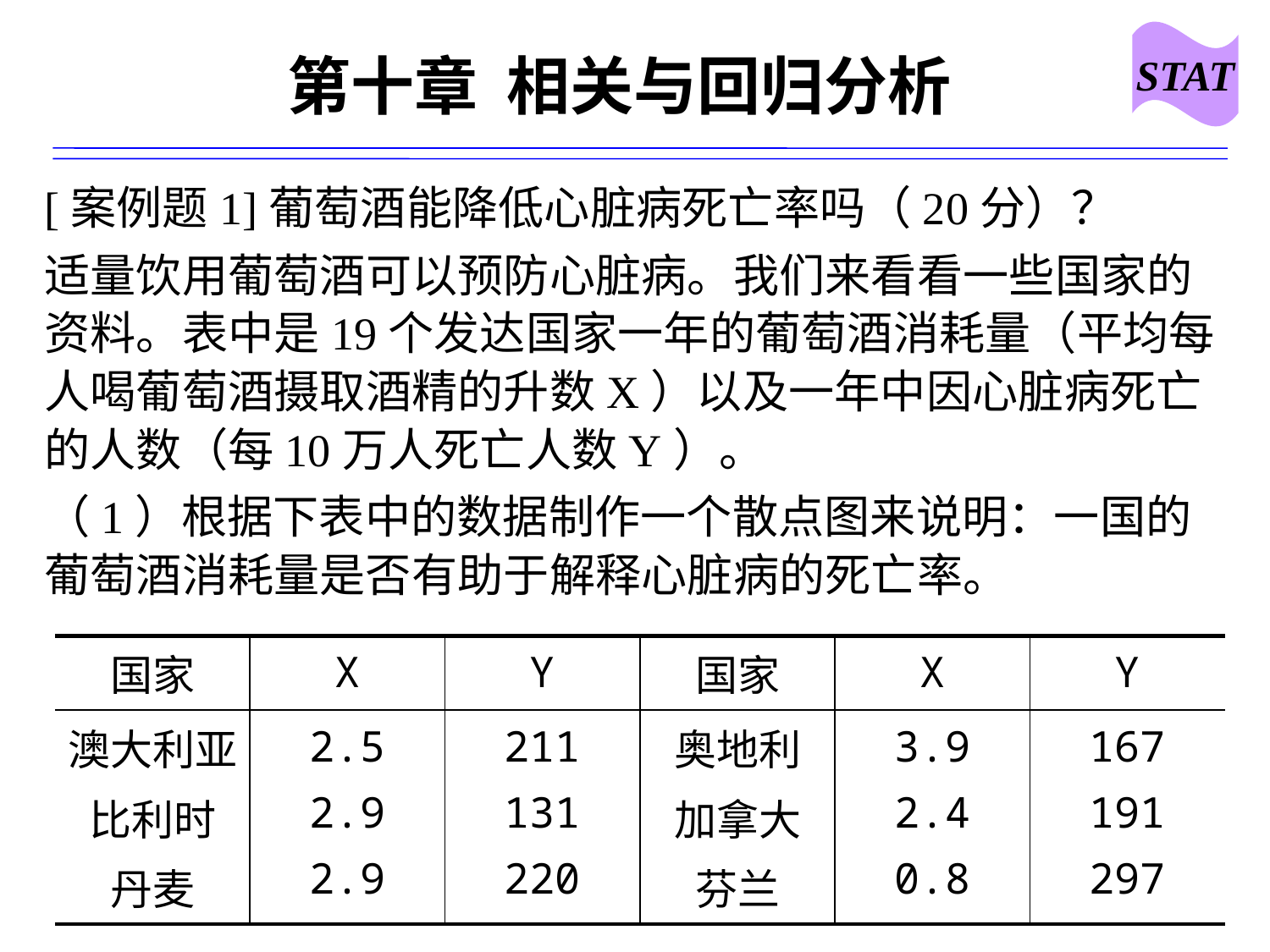

STAT
# 第十章  相关与回归分析

[案例题1]葡萄酒能降低心脏病死亡率吗（20分）？
适量饮用葡萄酒可以预防心脏病。我们来看看一些国家的资料。表中是19个发达国家一年的葡萄酒消耗量（平均每人喝葡萄酒摄取酒精的升数X）以及一年中因心脏病死亡的人数（每10万人死亡人数Y）。
（1）根据下表中的数据制作一个散点图来说明：一国的葡萄酒消耗量是否有助于解释心脏病的死亡率。
| 国家 | X | Y | 国家 | X | Y |
| --- | --- | --- | --- | --- | --- |
| 澳大利亚 比利时 丹麦 | 2.5 2.9 2.9 | 211 131 220 | 奥地利 加拿大 芬兰 | 3.9 2.4 0.8 | 167 191 297 |